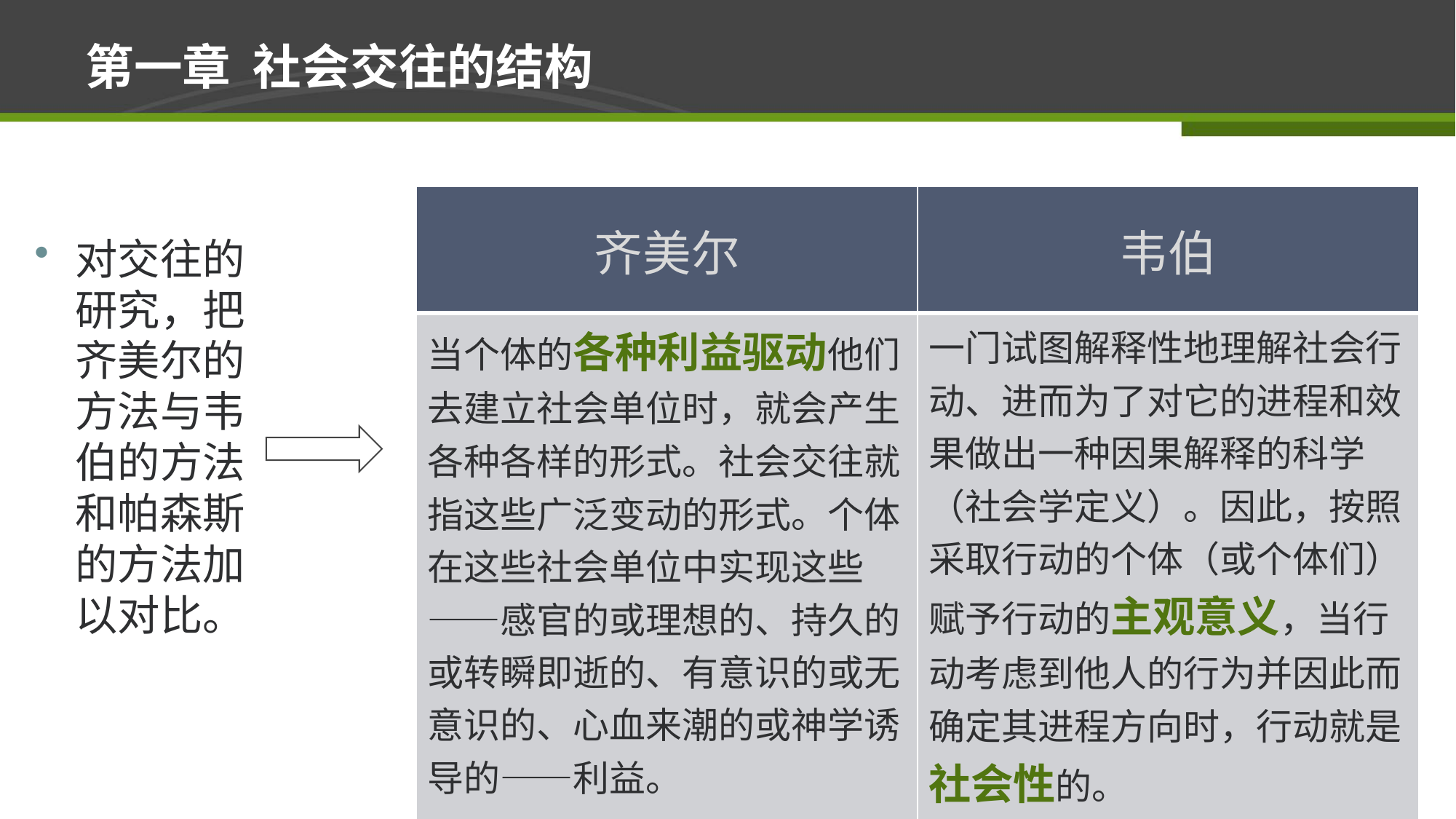

# 第一章  社会交往的结构

对交往的研究，把齐美尔的方法与韦伯的方法和帕森斯的方法加以对比。

| 齐美尔 | 韦伯 |
| --- | --- |
| 当个体的各种利益驱动他们去建立社会单位时，就会产生各种各样的形式。社会交往就指这些广泛变动的形式。个体在这些社会单位中实现这些——感官的或理想的、持久的或转瞬即逝的、有意识的或无意识的、心血来潮的或神学诱导的——利益。 | 一门试图解释性地理解社会行动、进而为了对它的进程和效果做出一种因果解释的科学（社会学定义）。因此，按照采取行动的个体（或个体们）赋予行动的主观意义，当行动考虑到他人的行为并因此而确定其进程方向时，行动就是社会性的。 |